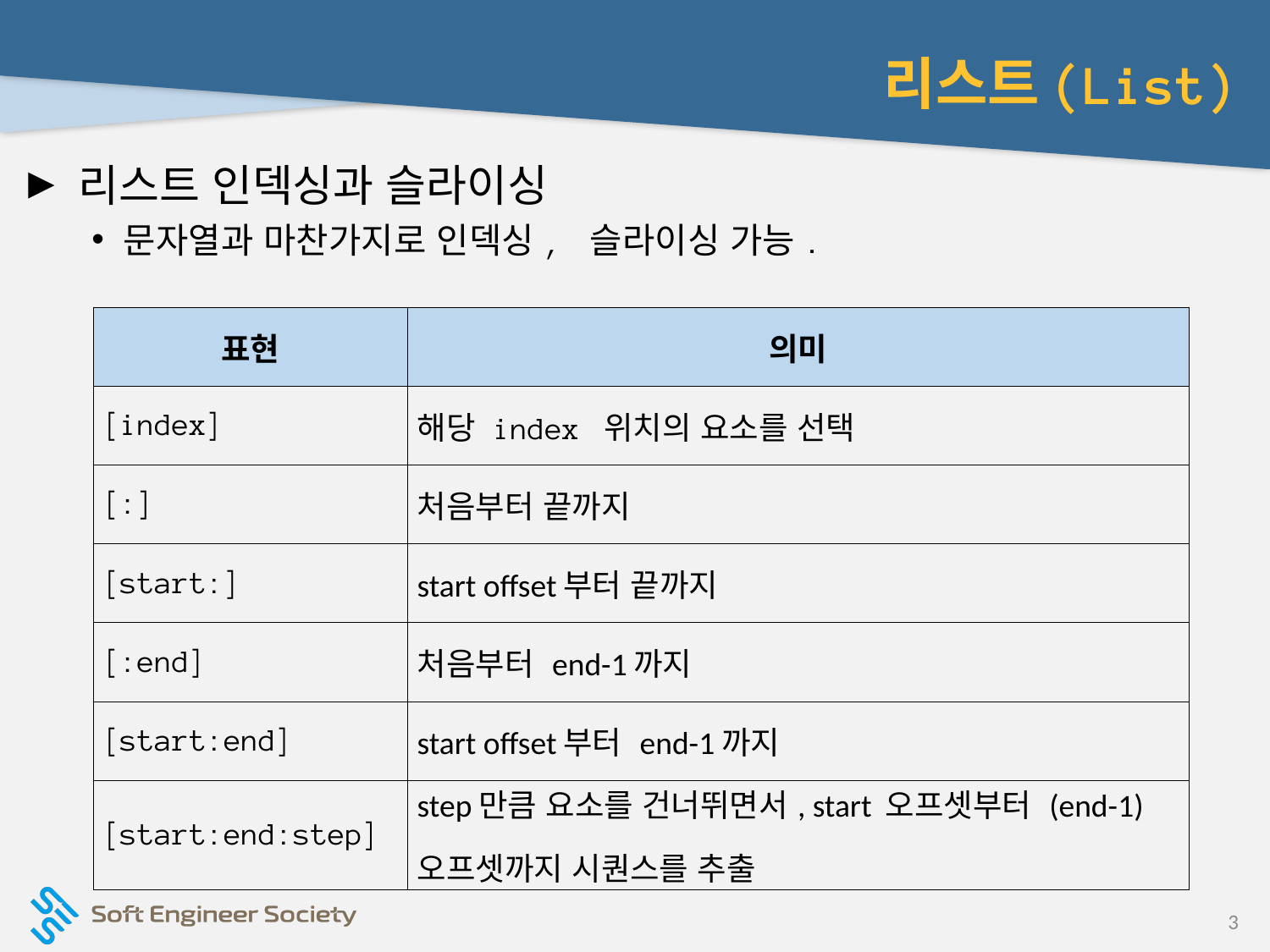

# 리스트(List)
리스트 인덱싱과 슬라이싱
문자열과 마찬가지로 인덱싱, 슬라이싱 가능.
| 표현 | 의미 |
| --- | --- |
| [index] | 해당 index 위치의 요소를 선택 |
| [:] | 처음부터 끝까지 |
| [start:] | start offset부터 끝까지 |
| [:end] | 처음부터 end-1까지 |
| [start:end] | start offset부터 end-1까지 |
| [start:end:step] | step만큼 요소를 건너뛰면서, start 오프셋부터 (end-1) 오프셋까지 시퀀스를 추출 |
3